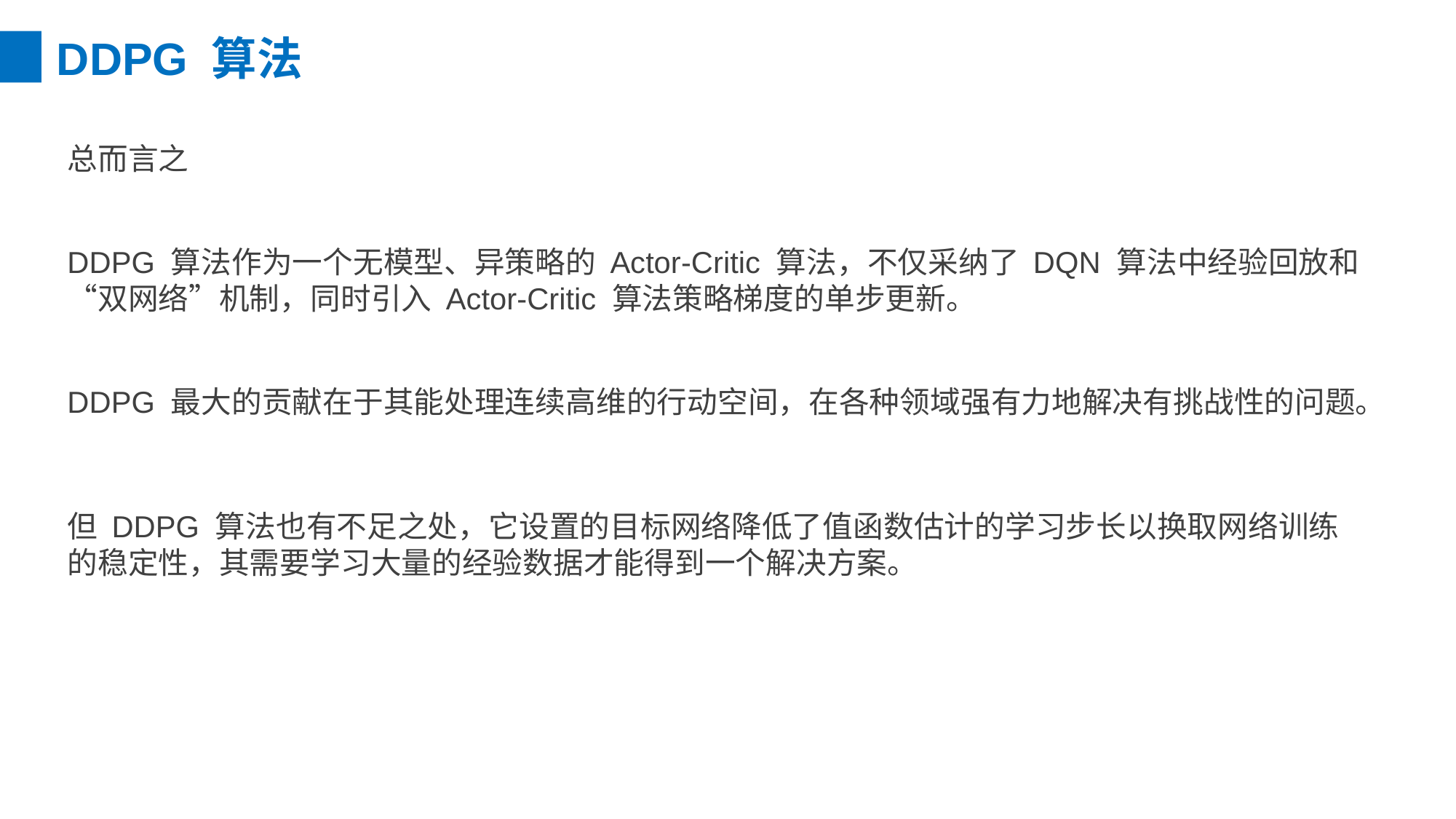

DDPG 算法
总而言之

DDPG 算法作为一个无模型、异策略的 Actor-Critic 算法，不仅采纳了 DQN 算法中经验回放和“双网络”机制，同时引入 Actor-Critic 算法策略梯度的单步更新。

DDPG 最大的贡献在于其能处理连续高维的行动空间，在各种领域强有力地解决有挑战性的问题。
但 DDPG 算法也有不足之处，它设置的目标网络降低了值函数估计的学习步长以换取网络训练
的稳定性，其需要学习大量的经验数据才能得到一个解决方案。